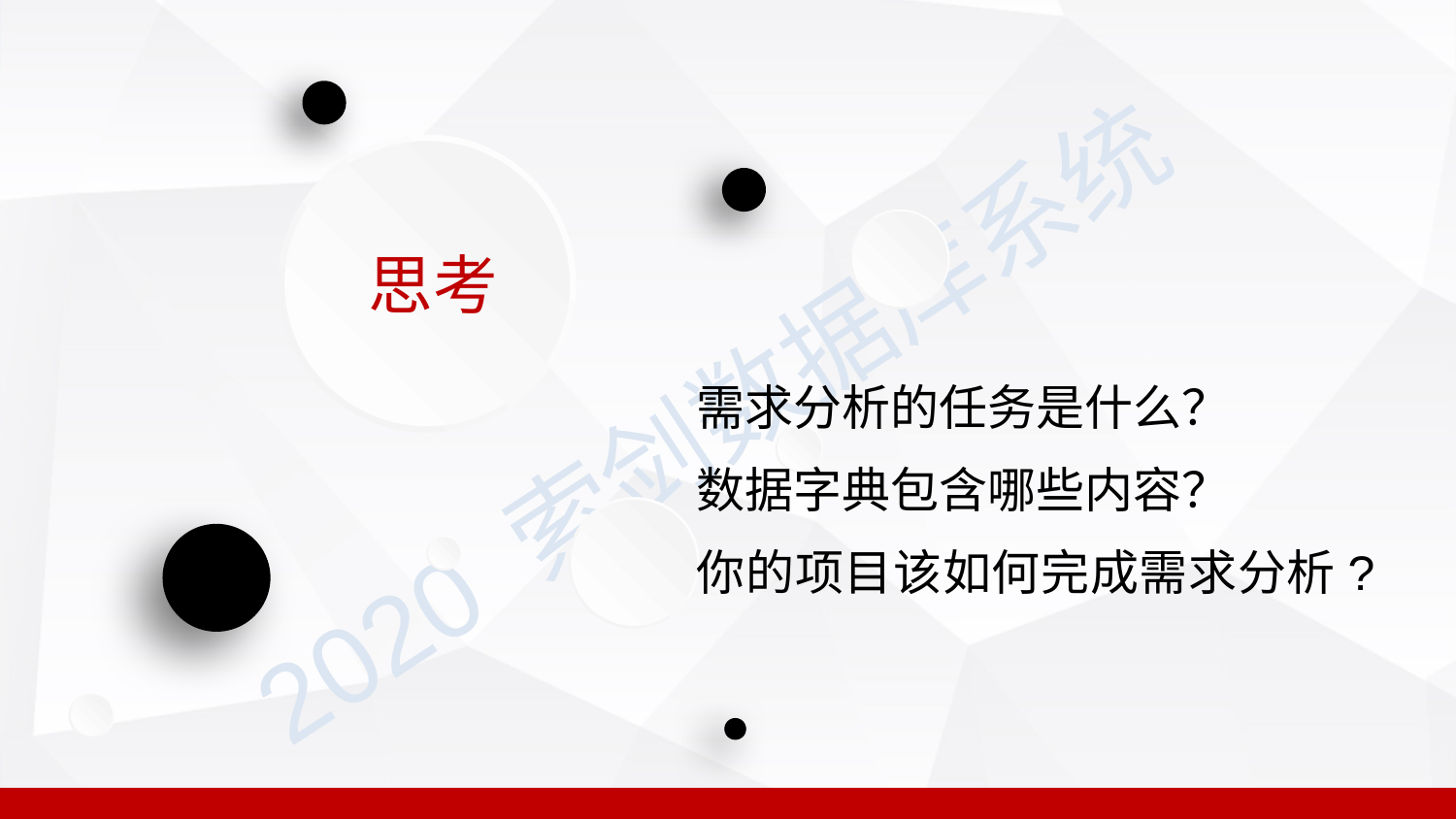

思考
需求分析的任务是什么？
数据字典包含哪些内容？
你的项目该如何完成需求分析?